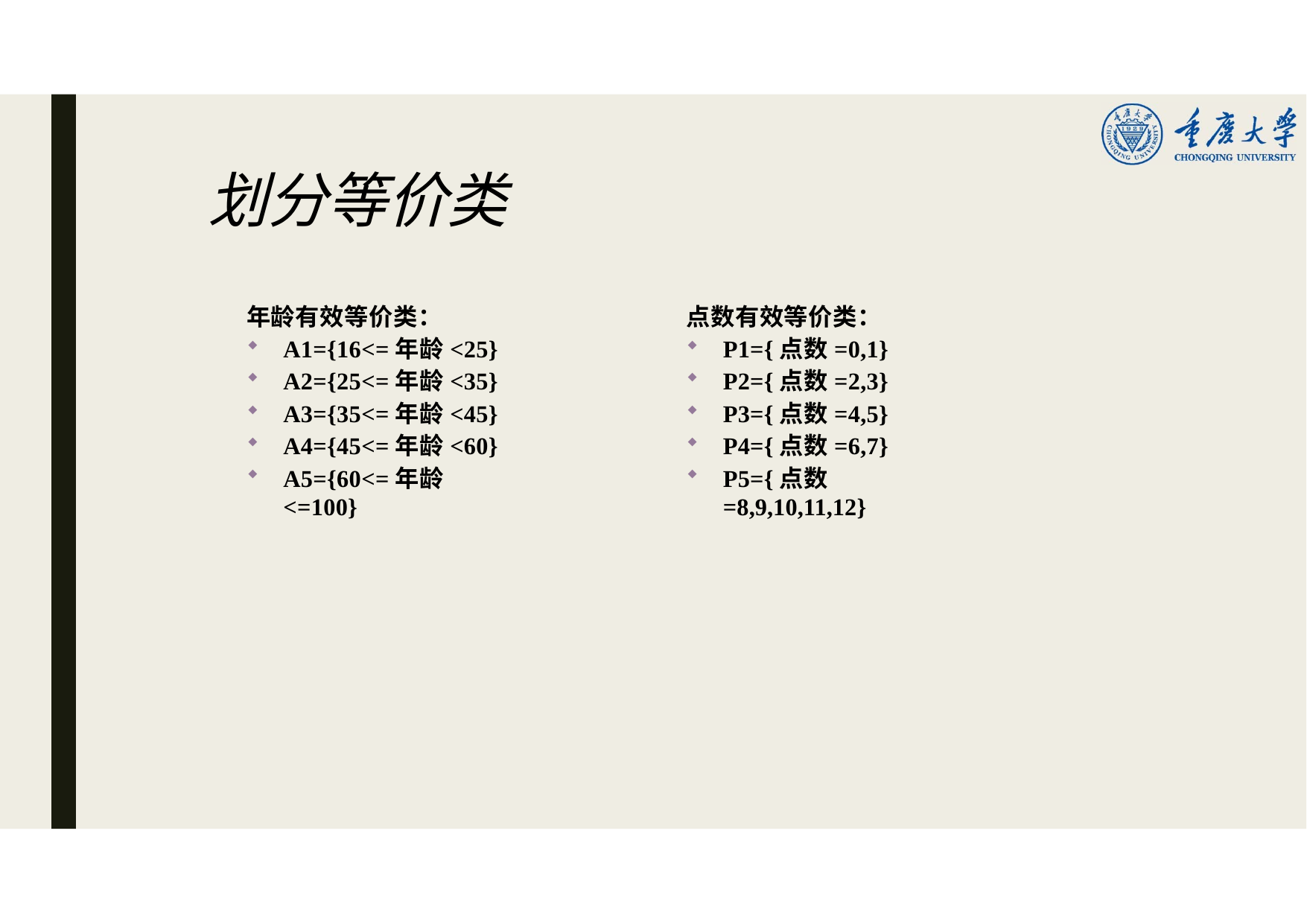

# 划分等价类
年龄有效等价类：
A1={16<=年龄<25}
A2={25<=年龄<35}
A3={35<=年龄<45}
A4={45<=年龄<60}
A5={60<=年龄<=100}
点数有效等价类：
P1={点数=0,1}
P2={点数=2,3}
P3={点数=4,5}
P4={点数=6,7}
P5={点数=8,9,10,11,12}